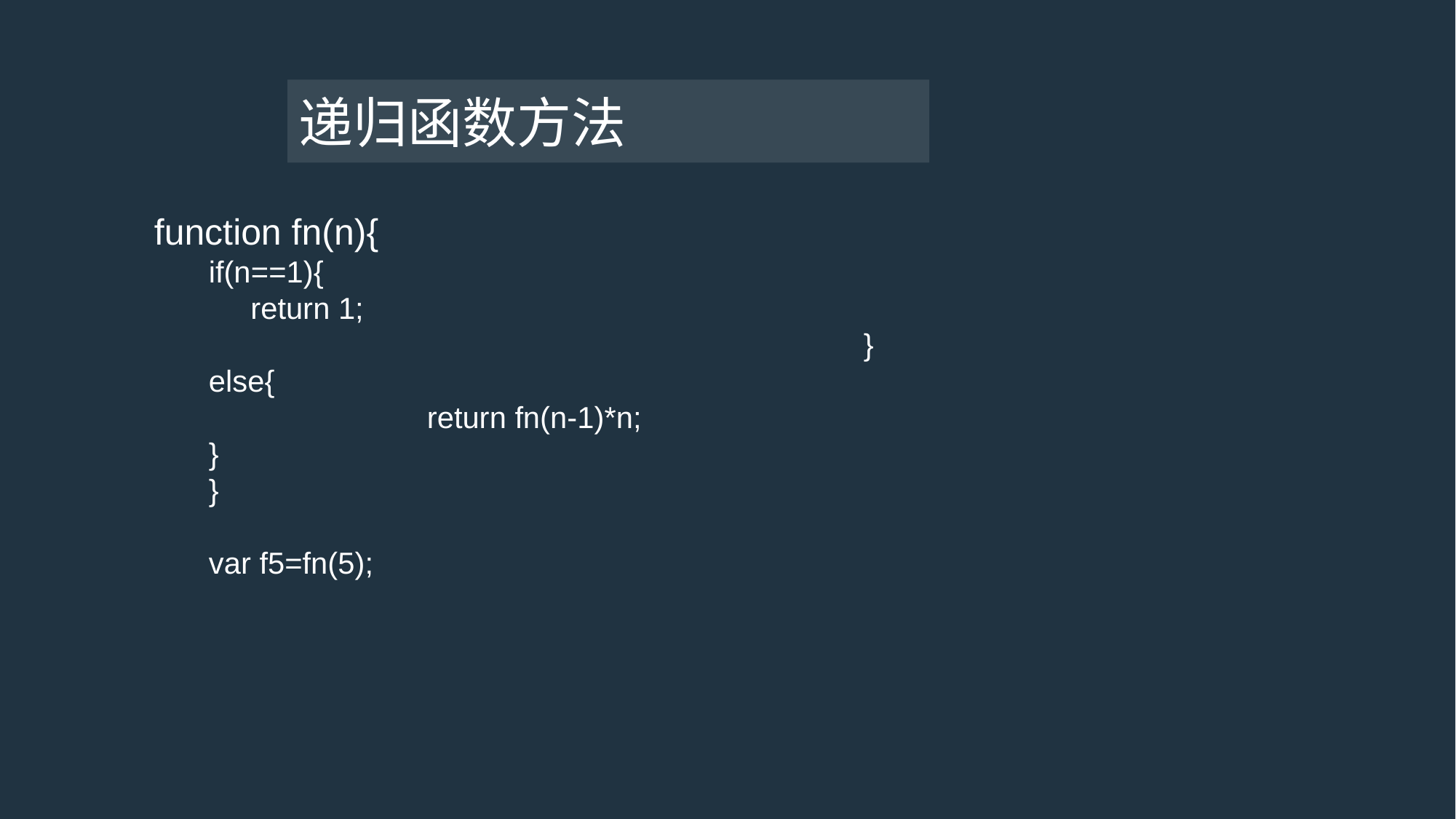

# 递归函数方法
function fn(n){
if(n==1){
     return 1;
						}
else{
 		return fn(n-1)*n;
}
}

var f5=fn(5);